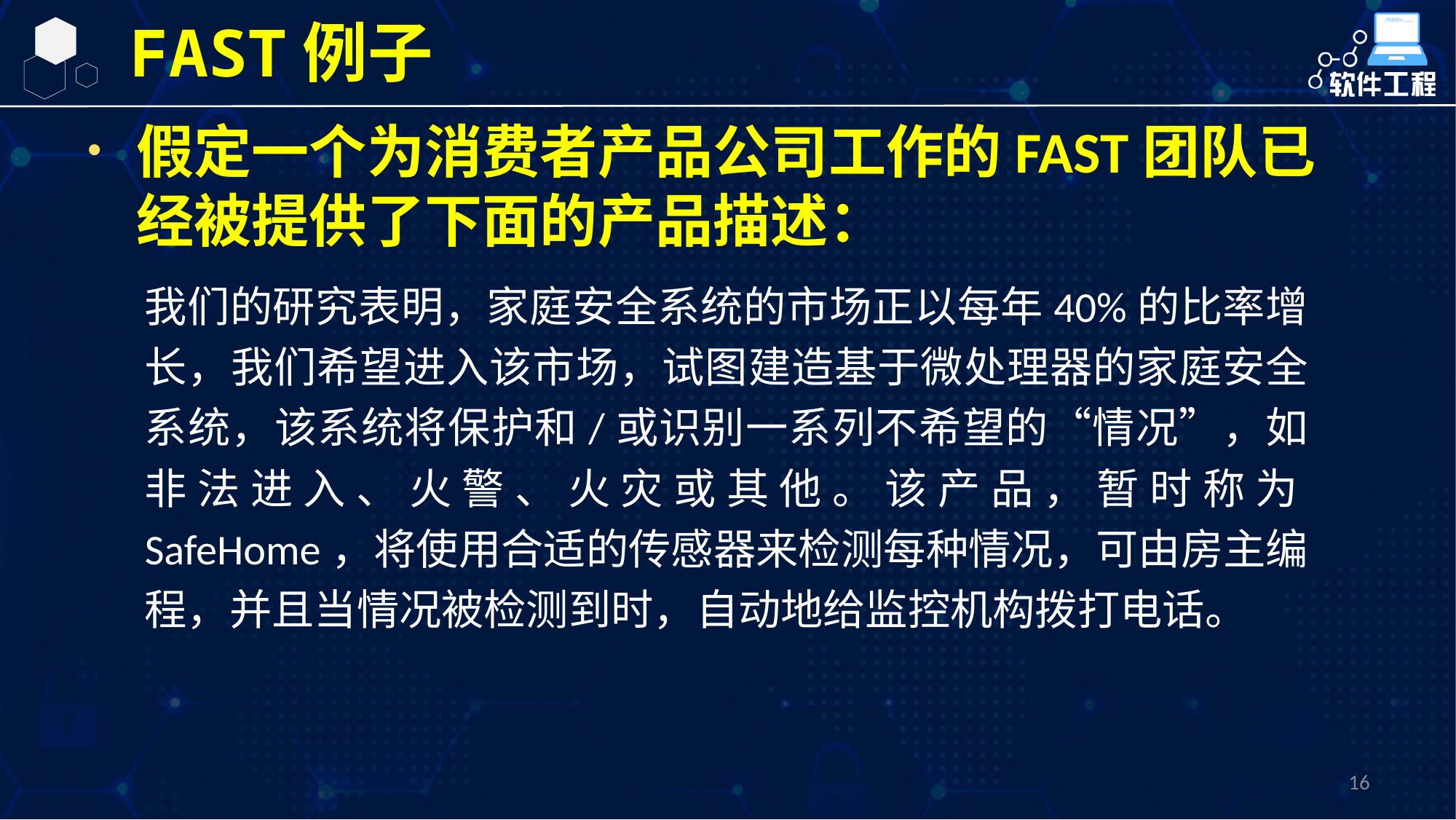

# FAST例子
假定一个为消费者产品公司工作的FAST团队已经被提供了下面的产品描述：

我们的研究表明，家庭安全系统的市场正以每年40%的比率增长，我们希望进入该市场，试图建造基于微处理器的家庭安全系统，该系统将保护和/或识别一系列不希望的“情况”，如非法进入、火警、火灾或其他。该产品，暂时称为SafeHome，将使用合适的传感器来检测每种情况，可由房主编程，并且当情况被检测到时，自动地给监控机构拨打电话。
16